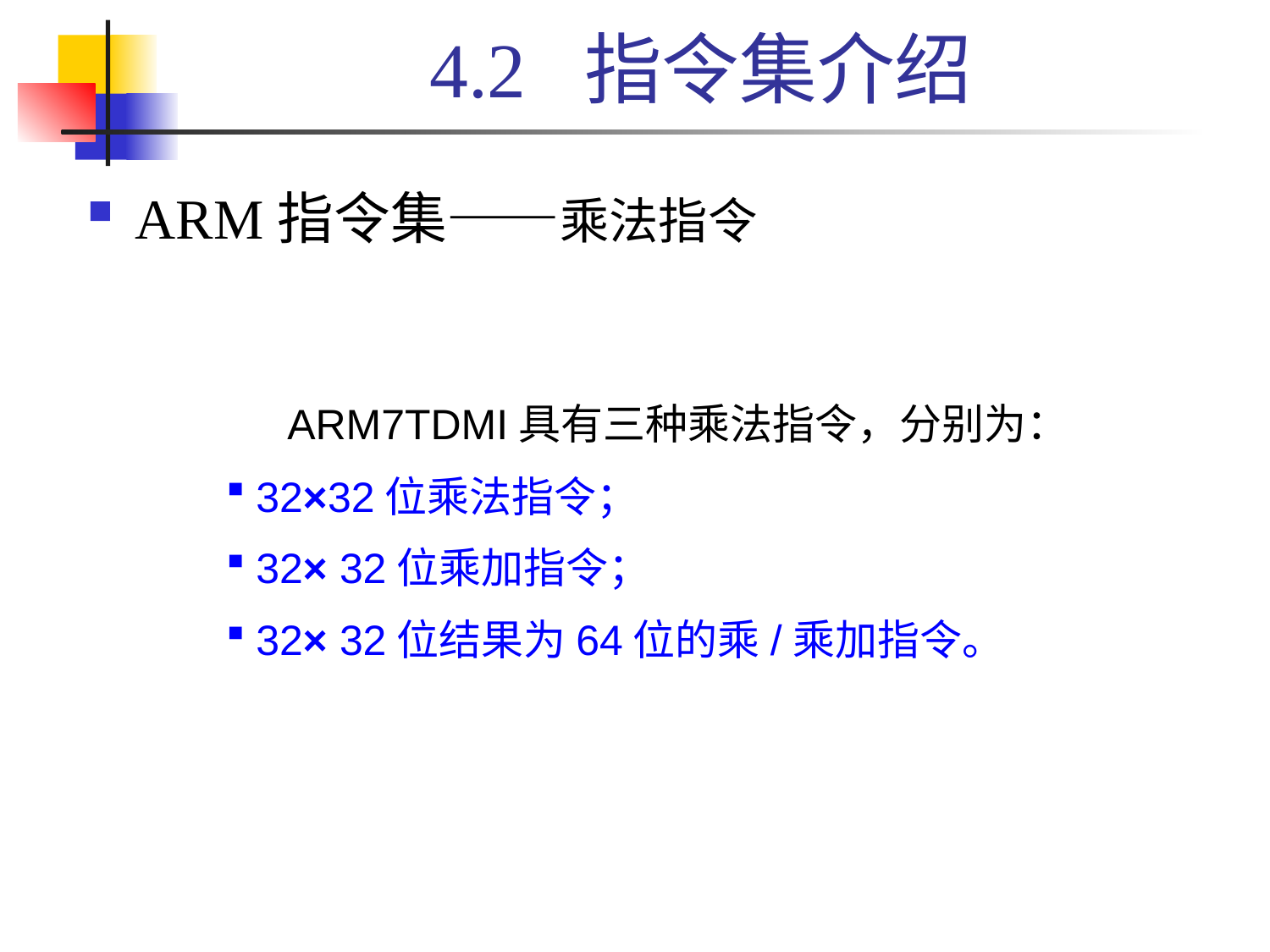

# 4.2  指令集介绍
ARM指令集——乘法指令
        ARM7TDMI具有三种乘法指令，分别为：
32×32位乘法指令；
32× 32位乘加指令；
32× 32位结果为64位的乘/乘加指令。